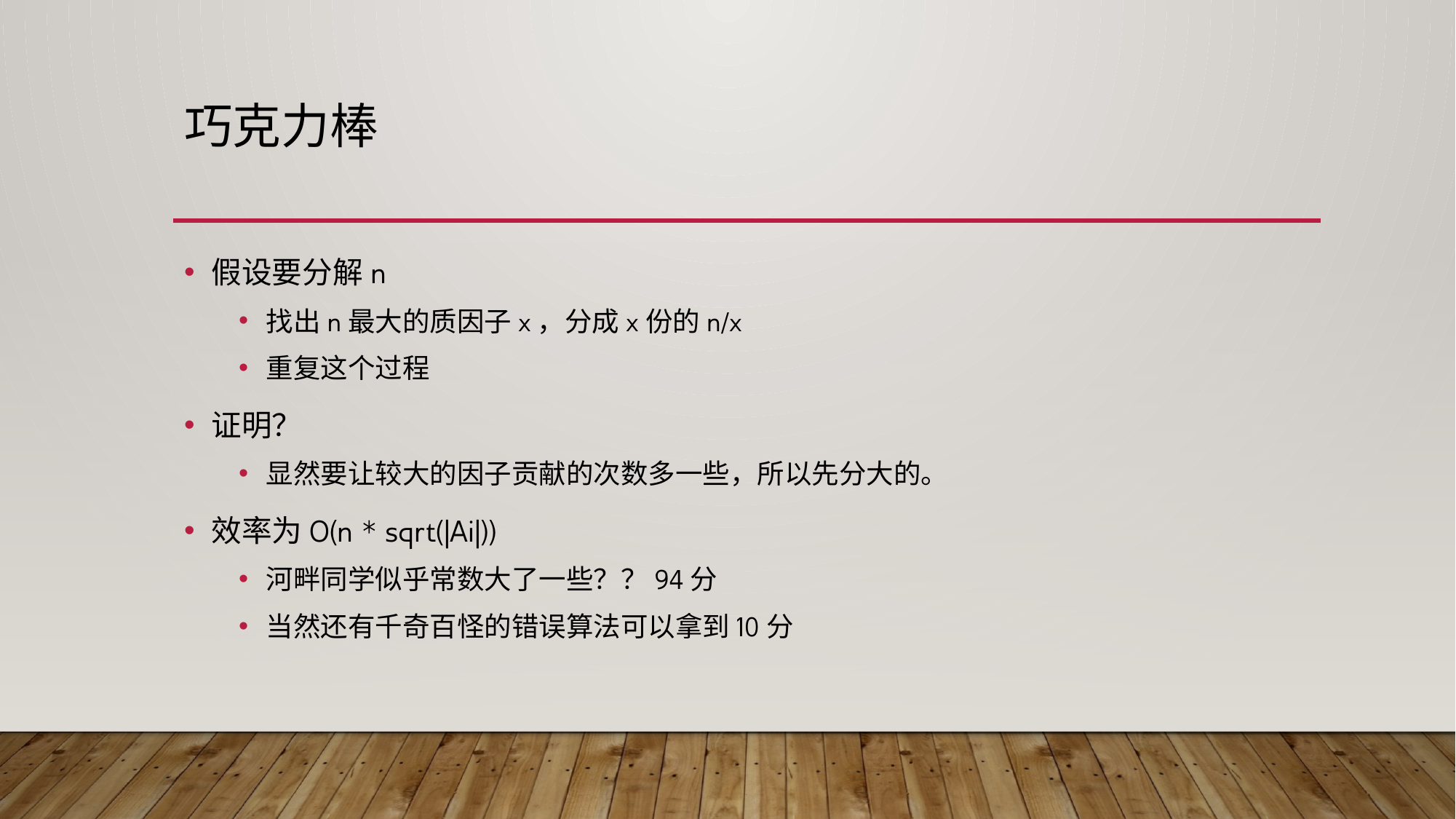

# 巧克力棒
假设要分解n
找出n最大的质因子x，分成x份的n/x
重复这个过程
证明？
显然要让较大的因子贡献的次数多一些，所以先分大的。
效率为O(n * sqrt(|Ai|))
河畔同学似乎常数大了一些？？94分
当然还有千奇百怪的错误算法可以拿到10分